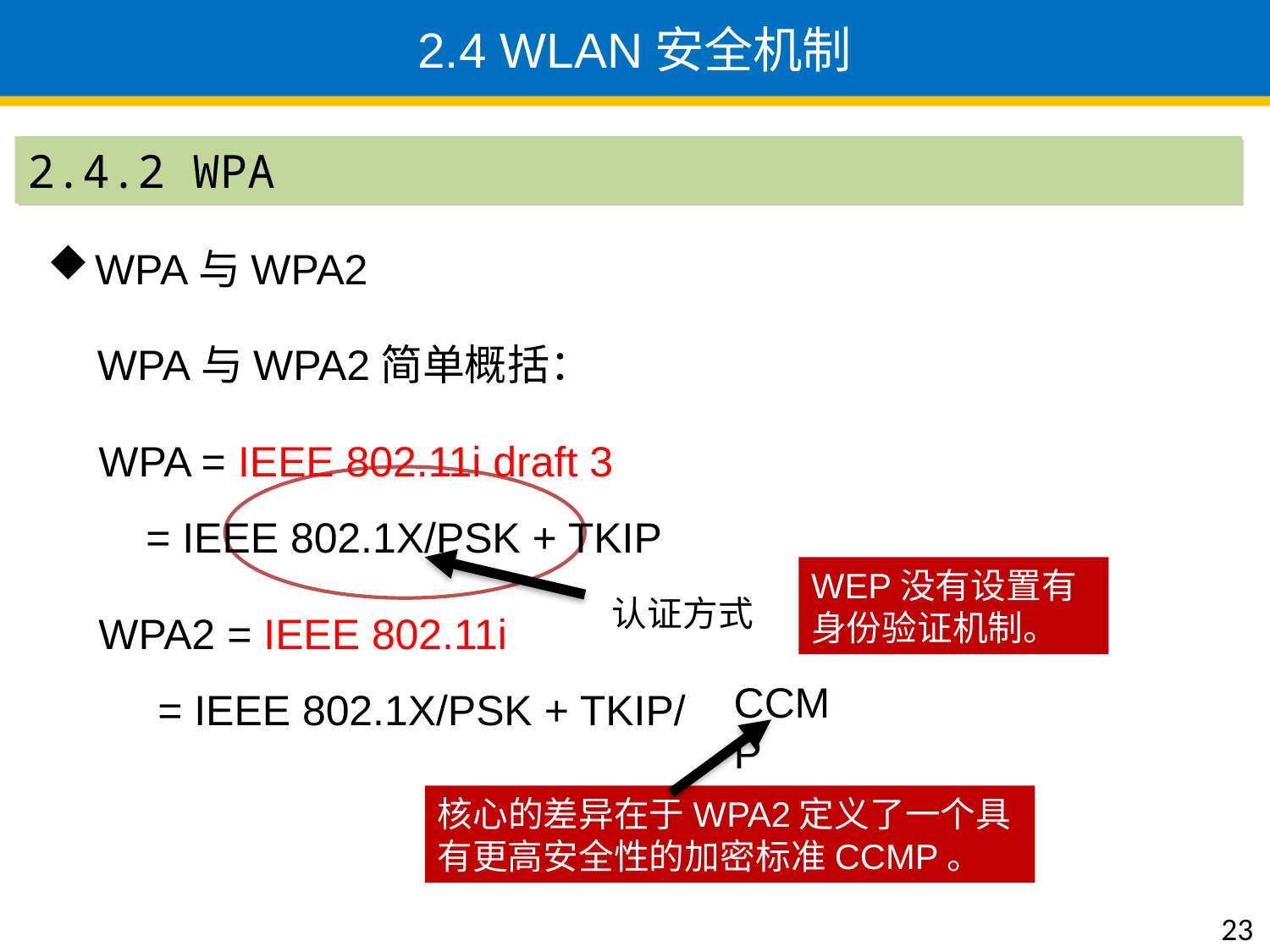

# 2.4 WLAN安全机制
2.4.2 WPA
WPA与WPA2
WPA与WPA2简单概括：
WPA = IEEE 802.11i draft 3
    = IEEE 802.1X/PSK + TKIP

WEP没有设置有身份验证机制。
WPA2 = IEEE 802.11i
     = IEEE 802.1X/PSK + TKIP/
认证方式
CCMP
核心的差异在于WPA2定义了一个具有更高安全性的加密标准CCMP。
23